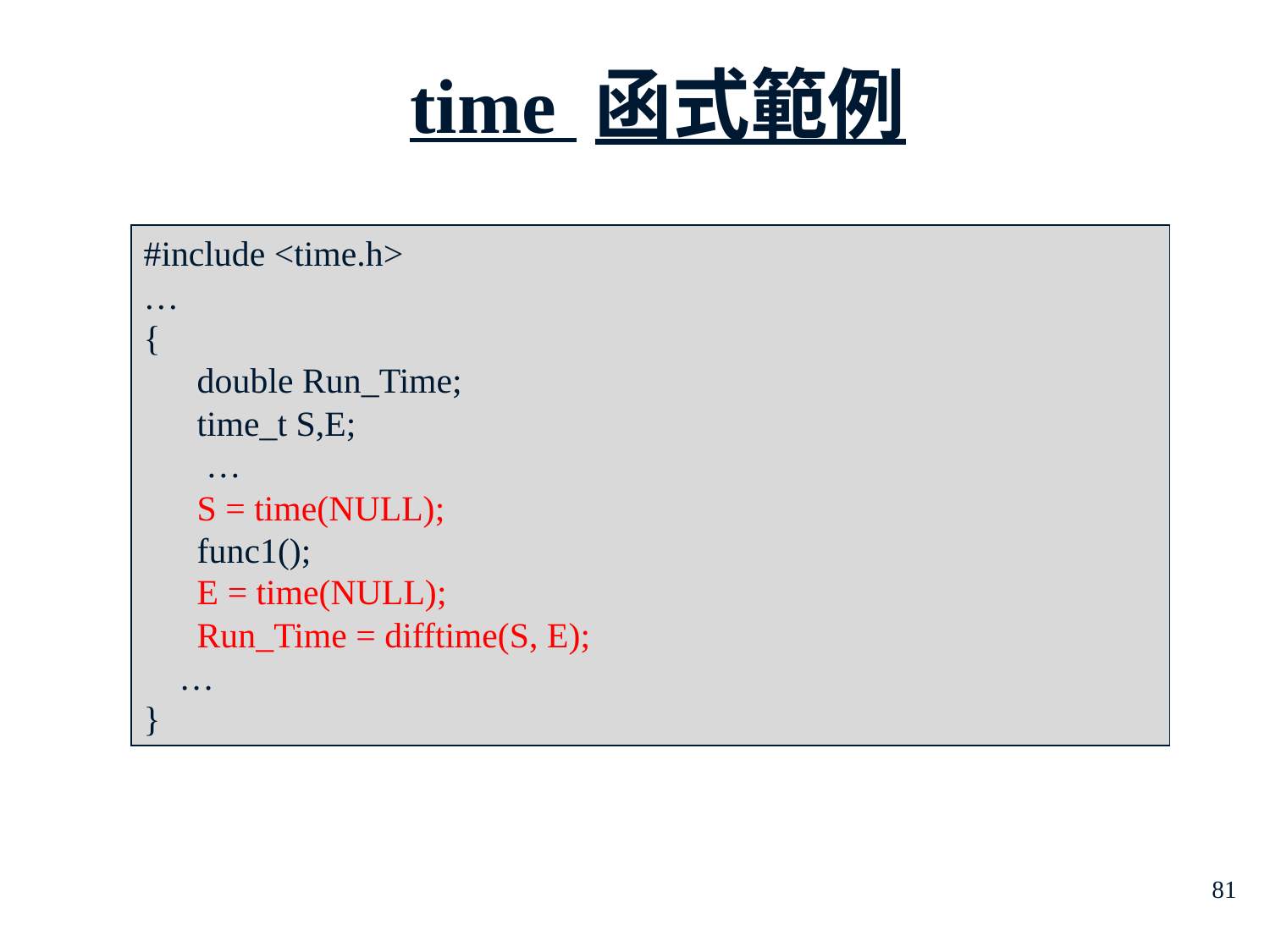

# time 函式範例
#include <time.h>
…
{
      double Run_Time;
      time_t S,E;
       …
      S = time(NULL);
      func1();
      E = time(NULL);
      Run_Time = difftime(S, E);
    …
}
81